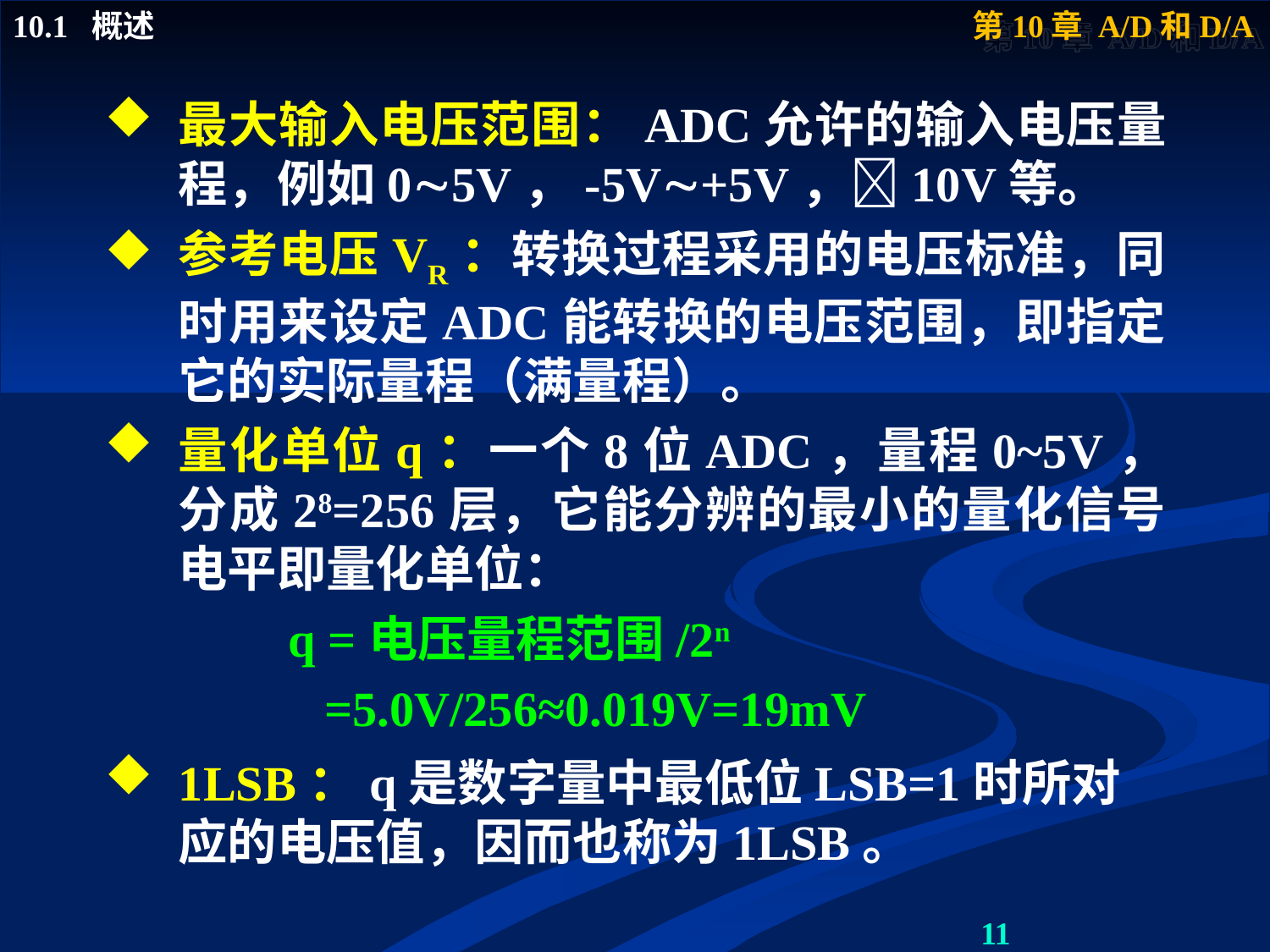

最大输入电压范围：ADC允许的输入电压量程，例如0∼5V，-5V∼+5V，±10V等。
参考电压VR：转换过程采用的电压标准，同时用来设定ADC能转换的电压范围，即指定它的实际量程（满量程）。
量化单位q：一个8位ADC，量程0~5V，分成28=256层，它能分辨的最小的量化信号电平即量化单位：
               q =电压量程范围/2n
                    =5.0V/256≈0.019V=19mV
1LSB：q是数字量中最低位LSB=1时所对应的电压值，因而也称为1LSB。